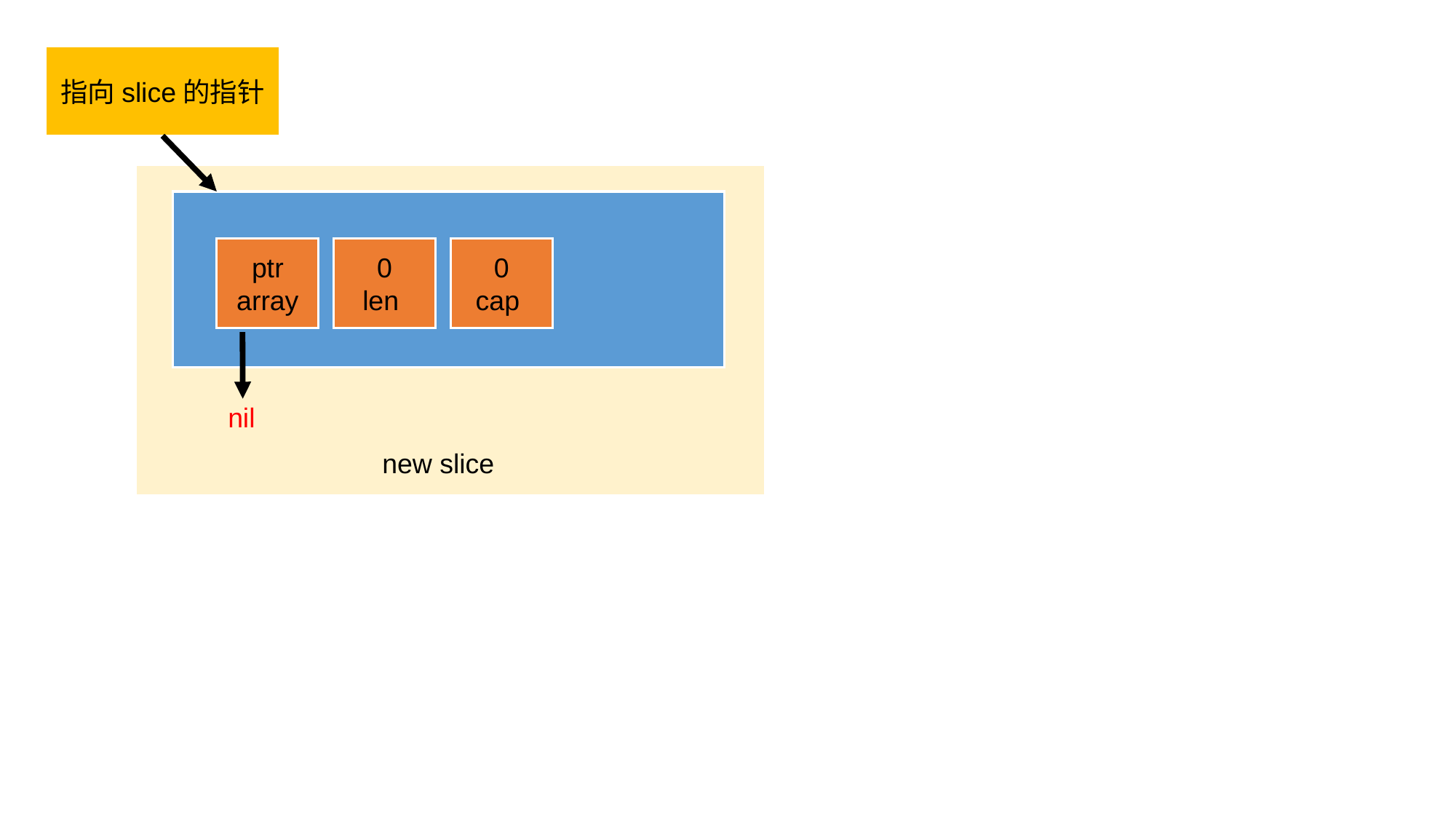

指向slice的指针

ptr
array
0
len
0
cap
nil
new slice